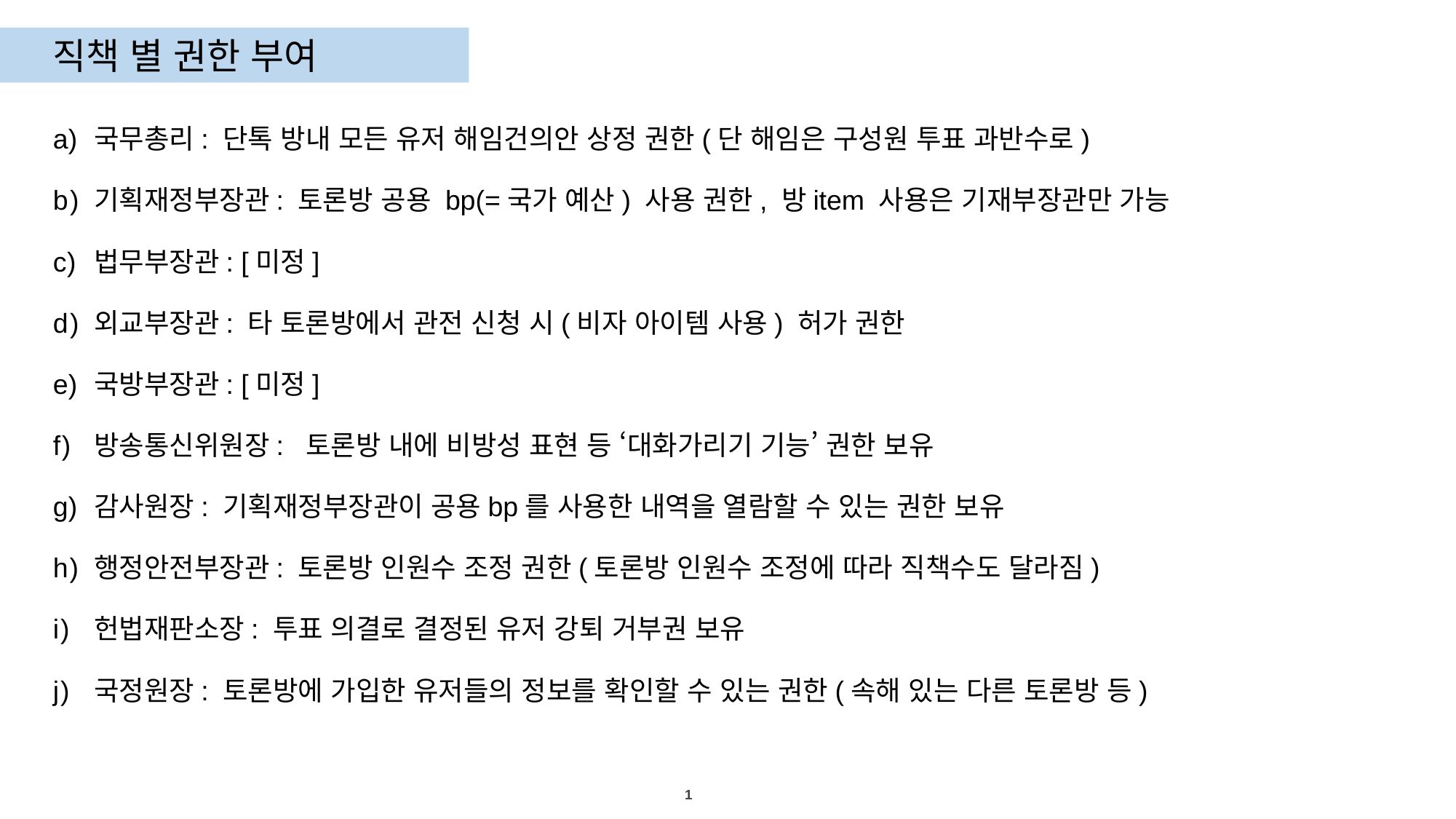

직책 별 권한 부여

국무총리: 단톡 방내 모든 유저 해임건의안 상정 권한(단 해임은 구성원 투표 과반수로)
기획재정부장관: 토론방 공용 bp(=국가 예산) 사용 권한, 방item 사용은 기재부장관만 가능
법무부장관: [미정]
외교부장관: 타 토론방에서 관전 신청 시(비자 아이템 사용) 허가 권한
국방부장관: [미정]
방송통신위원장:  토론방 내에 비방성 표현 등 ‘대화가리기 기능’ 권한 보유
감사원장: 기획재정부장관이 공용bp를 사용한 내역을 열람할 수 있는 권한 보유
행정안전부장관: 토론방 인원수 조정 권한(토론방 인원수 조정에 따라 직책수도 달라짐)
헌법재판소장: 투표 의결로 결정된 유저 강퇴 거부권 보유
국정원장: 토론방에 가입한 유저들의 정보를 확인할 수 있는 권한(속해 있는 다른 토론방 등)
1